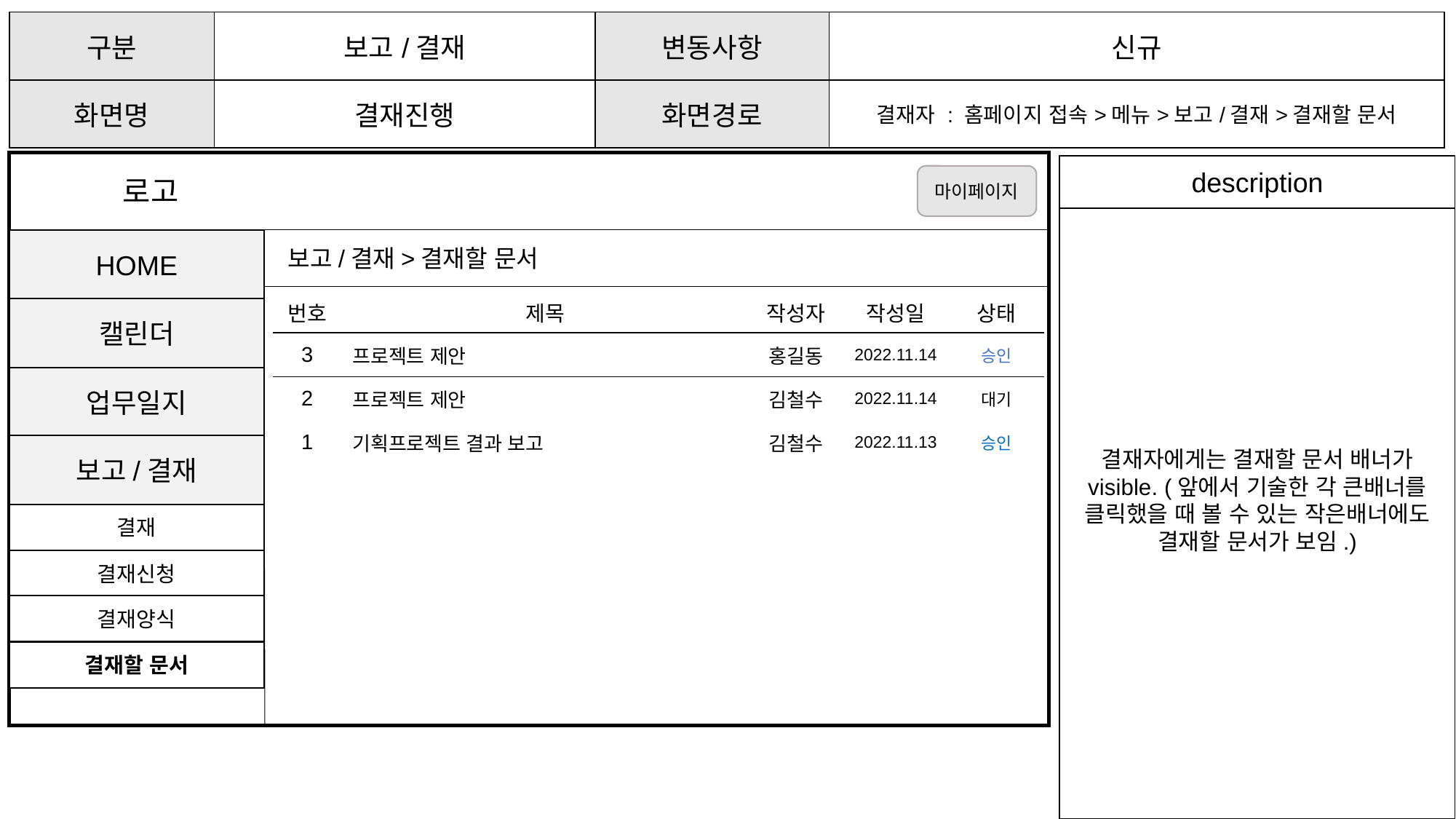

| 구분 | 보고/결재 | 변동사항 | 신규 |
| --- | --- | --- | --- |
| 화면명 | 결재진행 | 화면경로 | 결재자 : 홈페이지 접속>메뉴>보고/결재>결재할 문서 |

description
결재자에게는 결재할 문서 배너가 visible. (앞에서 기술한 각 큰배너를 클릭했을 때 볼 수 있는 작은배너에도 결재할 문서가 보임.)

마이페이지
로고
 보고/결재>결재할 문서
HOME
| 번호 | 제목 | 작성자 | 작성일 | 상태 |
| --- | --- | --- | --- | --- |
| 3 | 프로젝트 제안 | 홍길동 | 2022.11.14 | 승인 |
| 2 | 프로젝트 제안 | 김철수 | 2022.11.14 | 대기 |
| 1 | 기획프로젝트 결과 보고 | 김철수 | 2022.11.13 | 승인 |
|  |  |  |  |  |
캘린더
업무일지
보고/결재
결재
결재신청
결재양식
결재할 문서